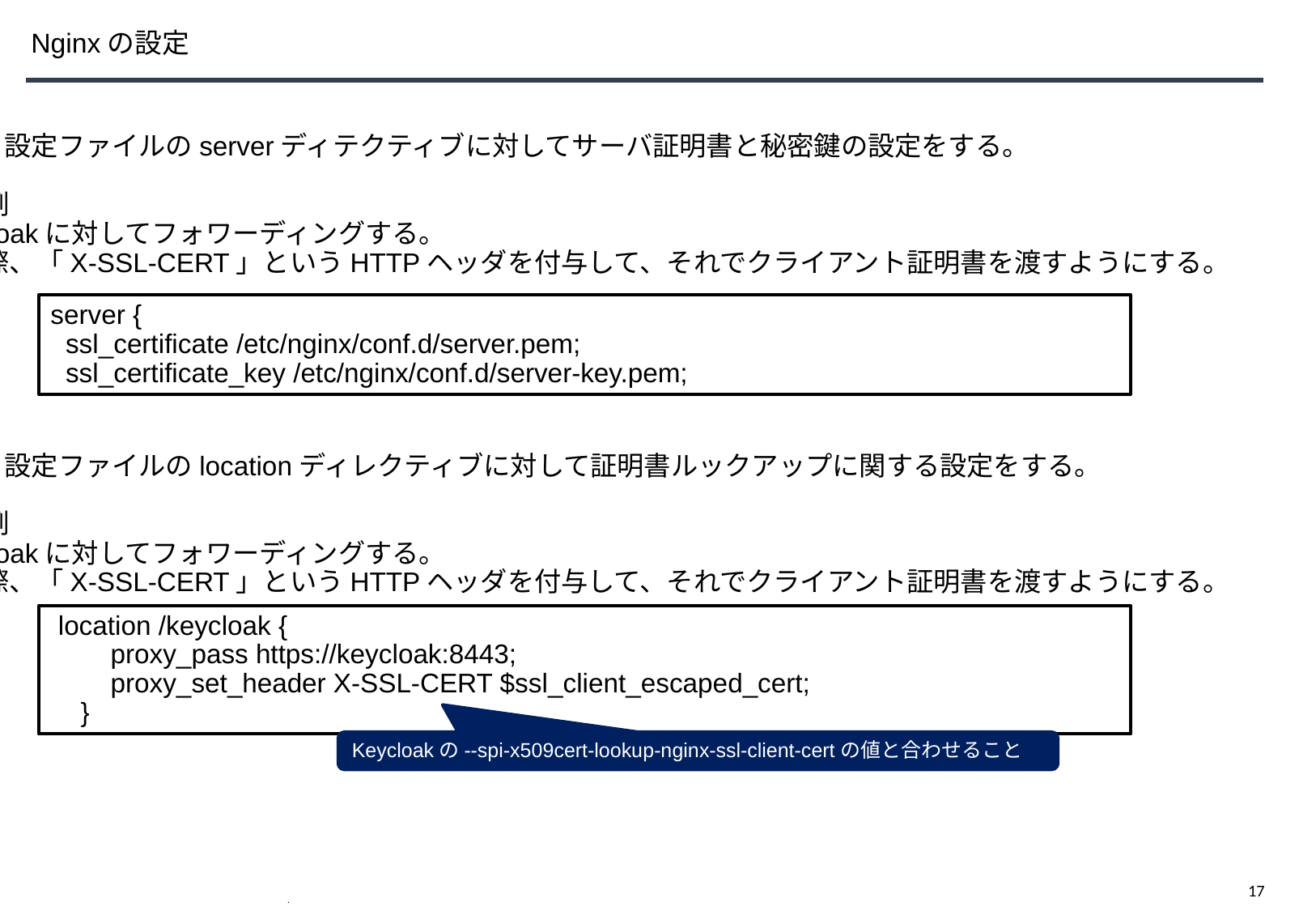

# Nginxの設定
Nginx設定ファイルのserverディテクティブに対してサーバ証明書と秘密鍵の設定をする。

設定例
Keycloakに対してフォワーディングする。
その際、「X-SSL-CERT」というHTTPヘッダを付与して、それでクライアント証明書を渡すようにする。
server {
  ssl_certificate /etc/nginx/conf.d/server.pem;
  ssl_certificate_key /etc/nginx/conf.d/server-key.pem;
Nginx設定ファイルのlocationディレクティブに対して証明書ルックアップに関する設定をする。

設定例
Keycloakに対してフォワーディングする。
その際、「X-SSL-CERT」というHTTPヘッダを付与して、それでクライアント証明書を渡すようにする。
 location /keycloak {
        proxy_pass https://keycloak:8443;
        proxy_set_header X-SSL-CERT $ssl_client_escaped_cert;
    }
Keycloakの--spi-x509cert-lookup-nginx-ssl-client-certの値と合わせること